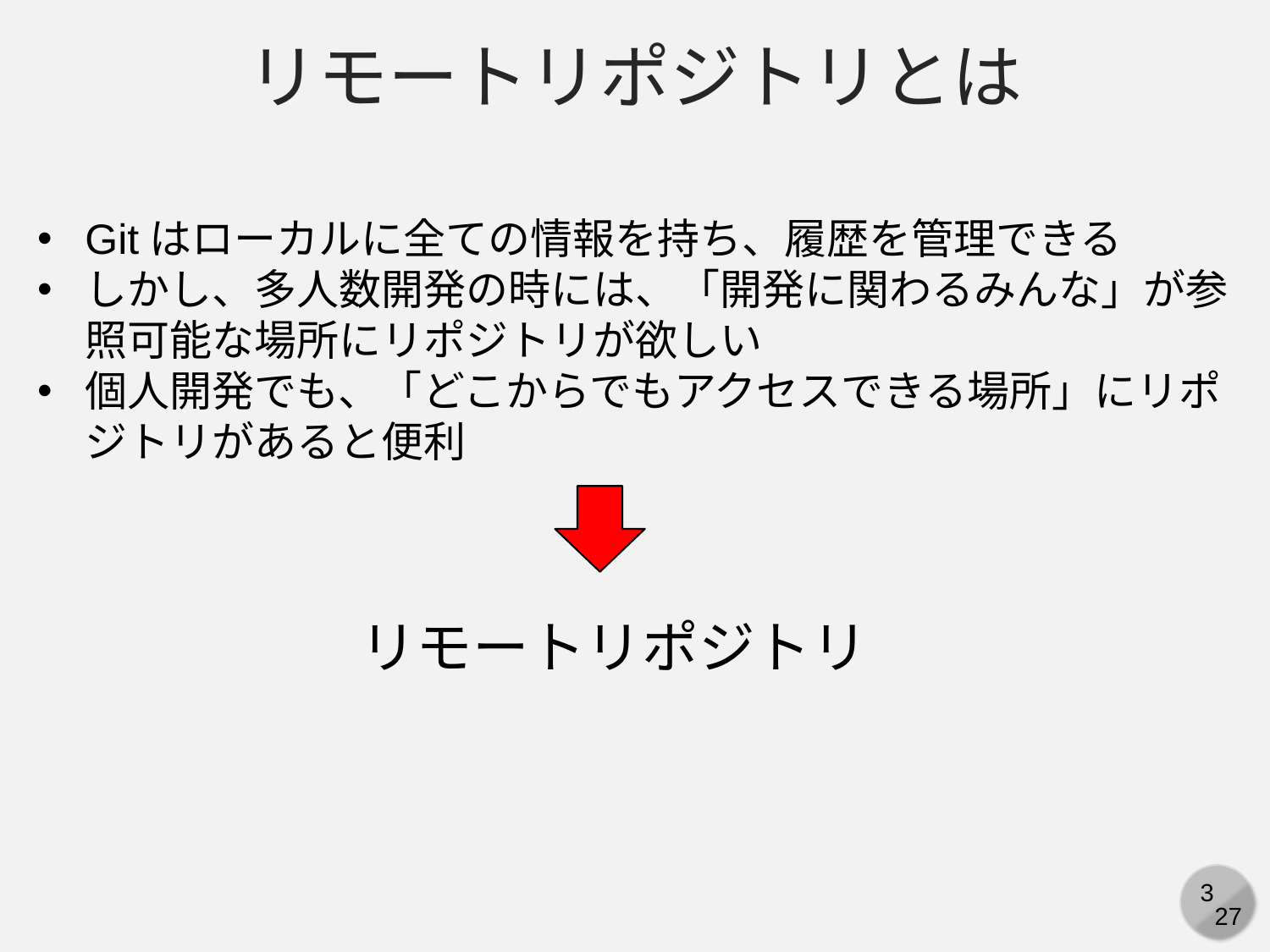

リモートリポジトリとは
Gitはローカルに全ての情報を持ち、履歴を管理できる
しかし、多人数開発の時には、「開発に関わるみんな」が参照可能な場所にリポジトリが欲しい
個人開発でも、「どこからでもアクセスできる場所」にリポジトリがあると便利

リモートリポジトリ